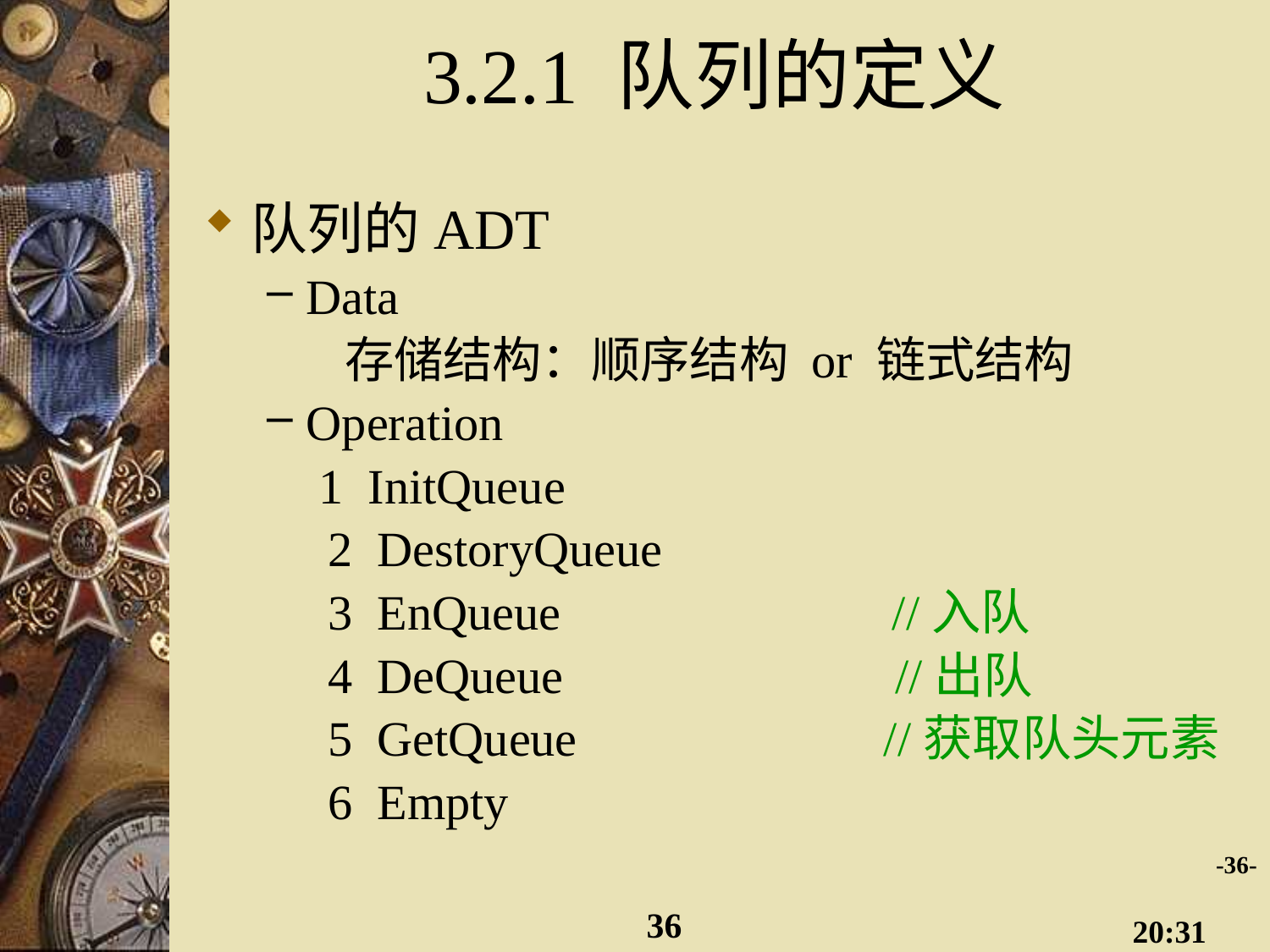

# 3.2.1 队列的定义
队列的ADT
Data
      存储结构：顺序结构 or 链式结构
Operation
	 1  InitQueue
     2  DestoryQueue
     3  EnQueue                           //入队
     4  DeQueue                           //出队
     5  GetQueue                         //获取队头元素
     6  Empty
-36-